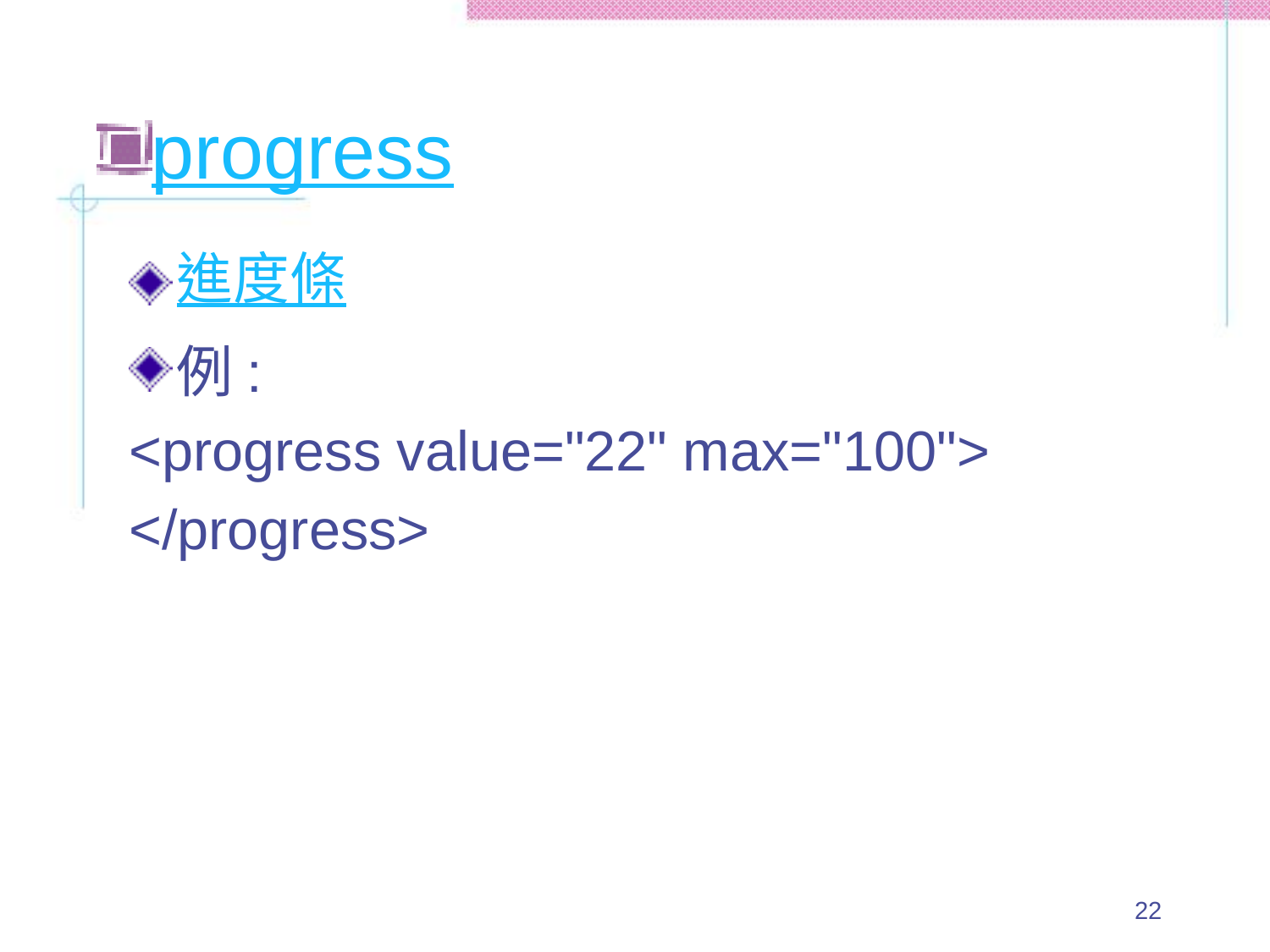

# progress
進度條
例:
<progress value="22" max="100">
</progress>

22